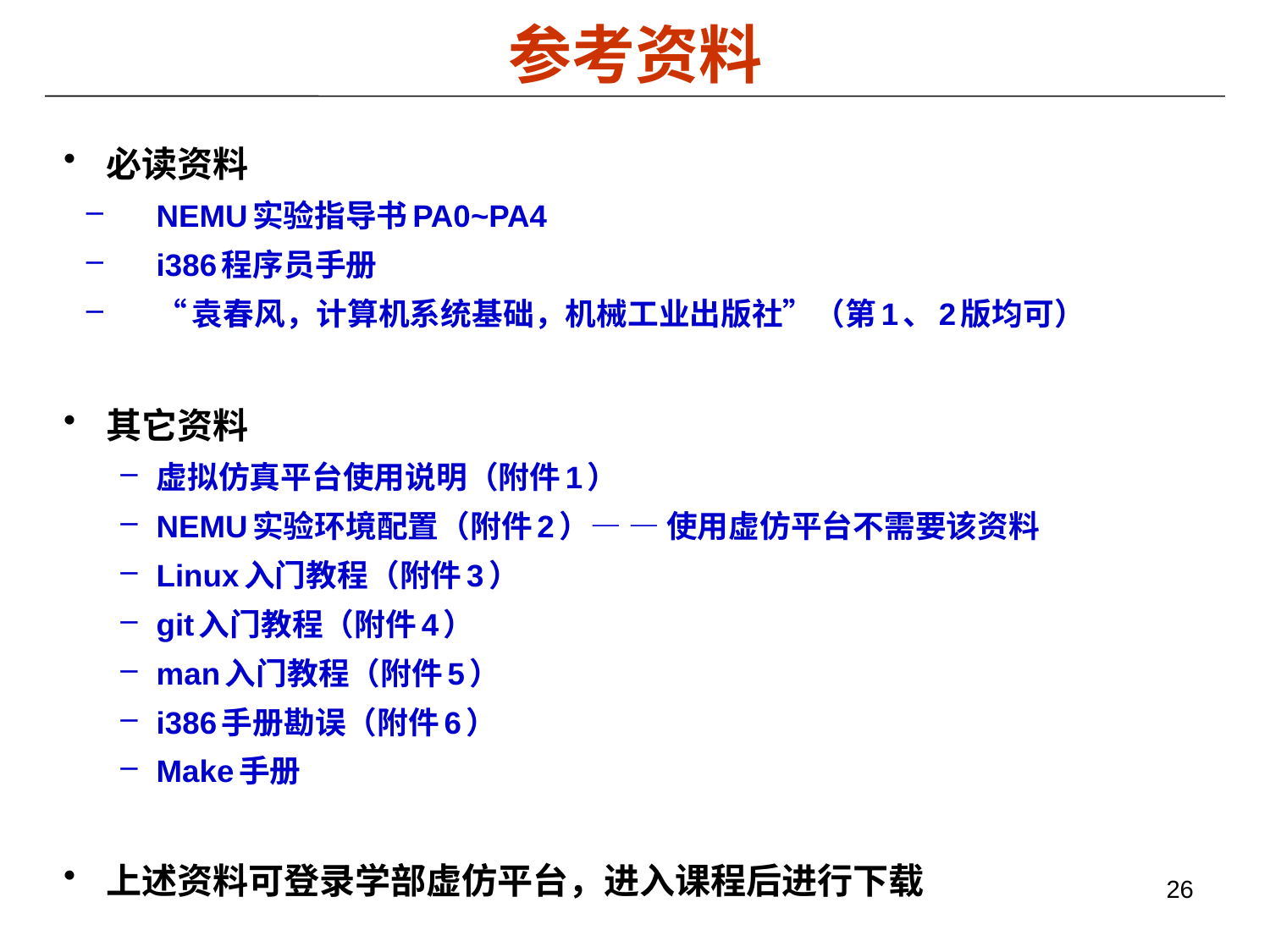

# 参考资料
必读资料
NEMU实验指导书PA0~PA4
i386程序员手册
“袁春风，计算机系统基础，机械工业出版社”（第1、2版均可）

其它资料
虚拟仿真平台使用说明（附件1）
NEMU实验环境配置（附件2）— — 使用虚仿平台不需要该资料
Linux入门教程（附件3）
git入门教程（附件4）
man入门教程（附件5）
i386手册勘误（附件6）
Make手册

上述资料可登录学部虚仿平台，进入课程后进行下载

26